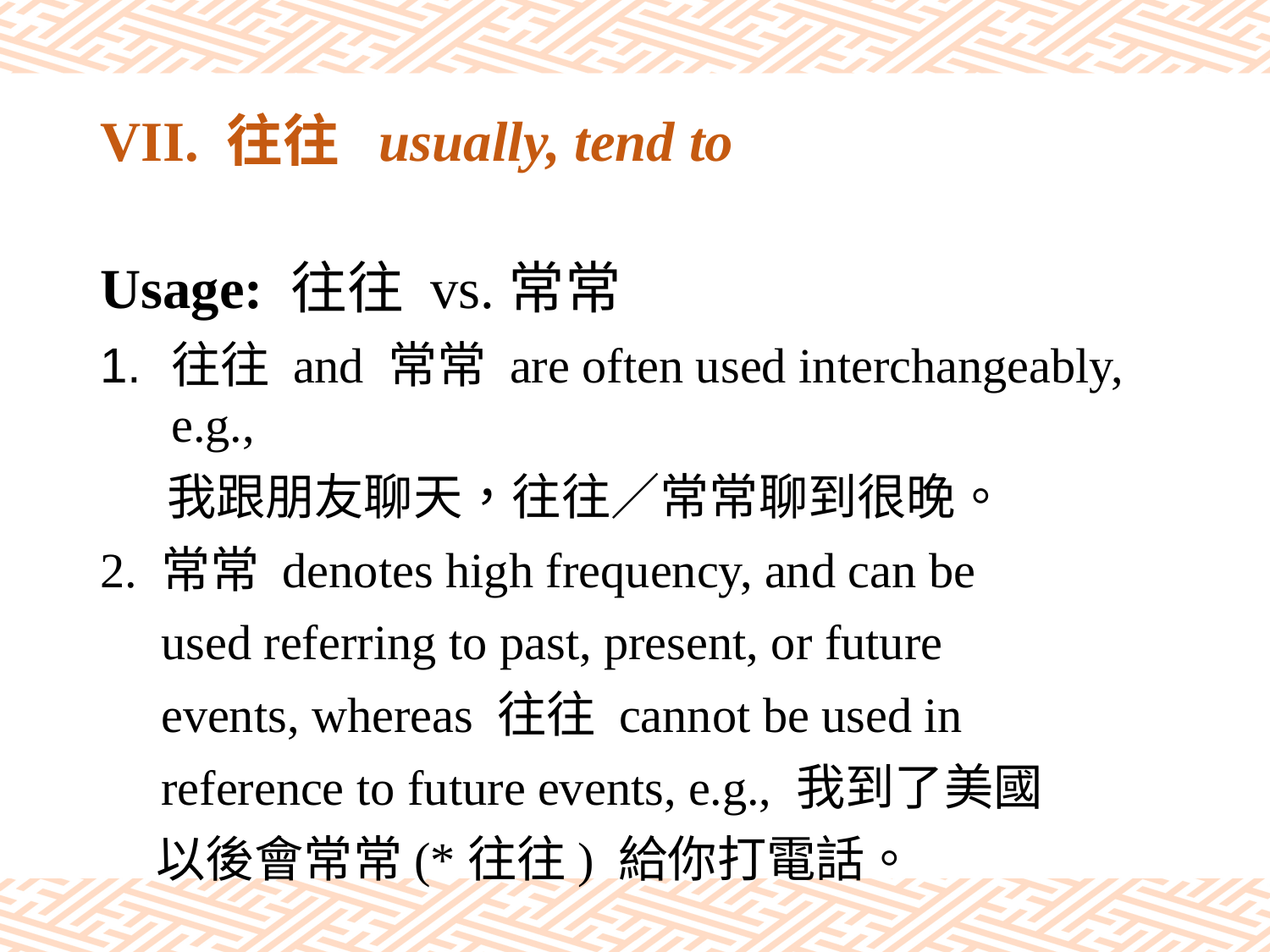

# VII. 往往  usually, tend to
Usage: 往往 vs.常常
往往 and 常常 are often used interchangeably, e.g.,
     我跟朋友聊天，往往／常常聊到很晚。
2. 常常 denotes high frequency, and can be
　used referring to past, present, or future
　events, whereas 往往 cannot be used in
　reference to future events, e.g., 我到了美國
    以後會常常(*往往) 給你打電話。